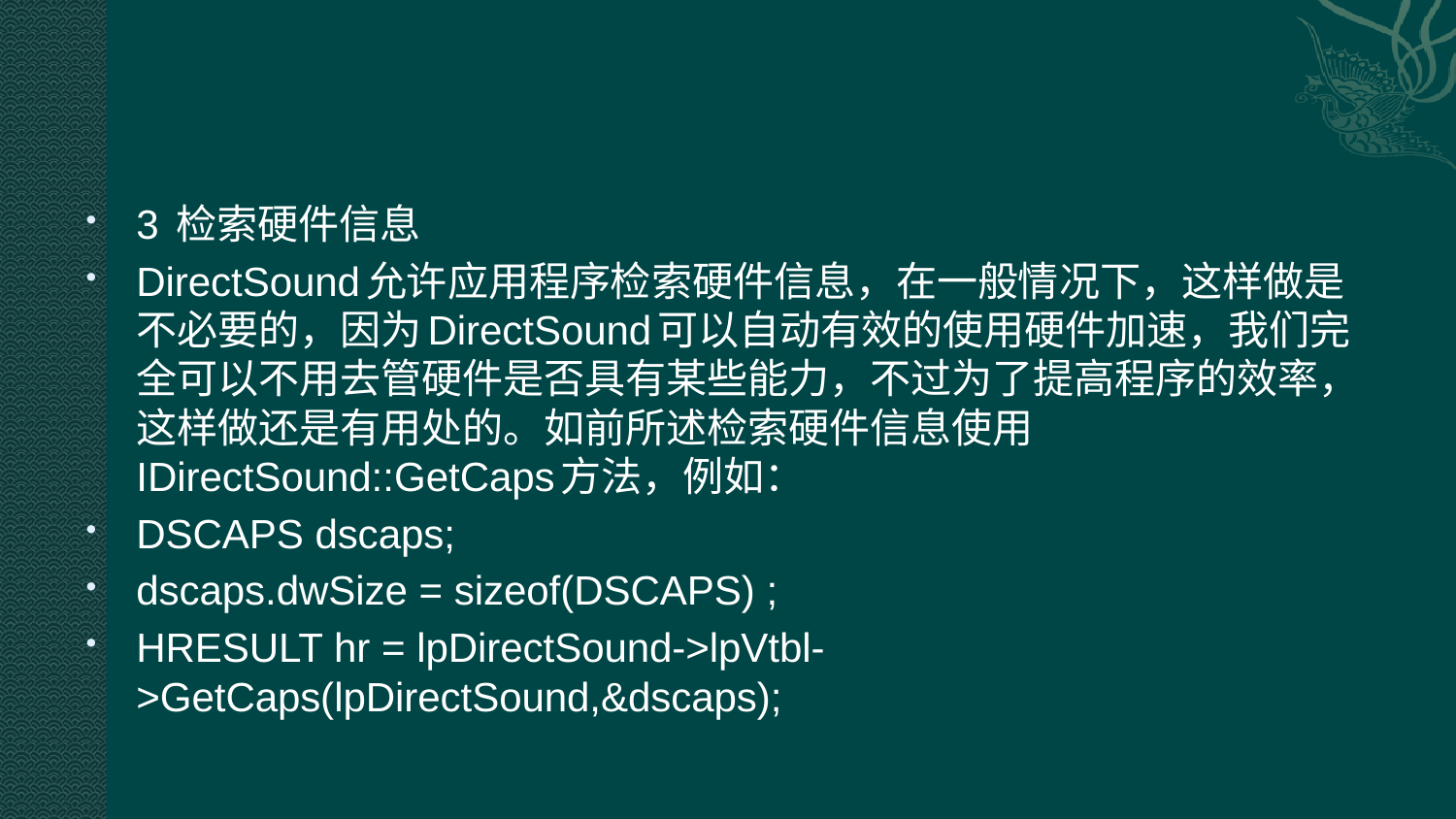

#
3 检索硬件信息
DirectSound允许应用程序检索硬件信息，在一般情况下，这样做是不必要的，因为DirectSound可以自动有效的使用硬件加速，我们完全可以不用去管硬件是否具有某些能力，不过为了提高程序的效率，这样做还是有用处的。如前所述检索硬件信息使用IDirectSound::GetCaps方法，例如：
DSCAPS dscaps;
dscaps.dwSize = sizeof(DSCAPS) ;
HRESULT hr = lpDirectSound->lpVtbl->GetCaps(lpDirectSound,&dscaps);